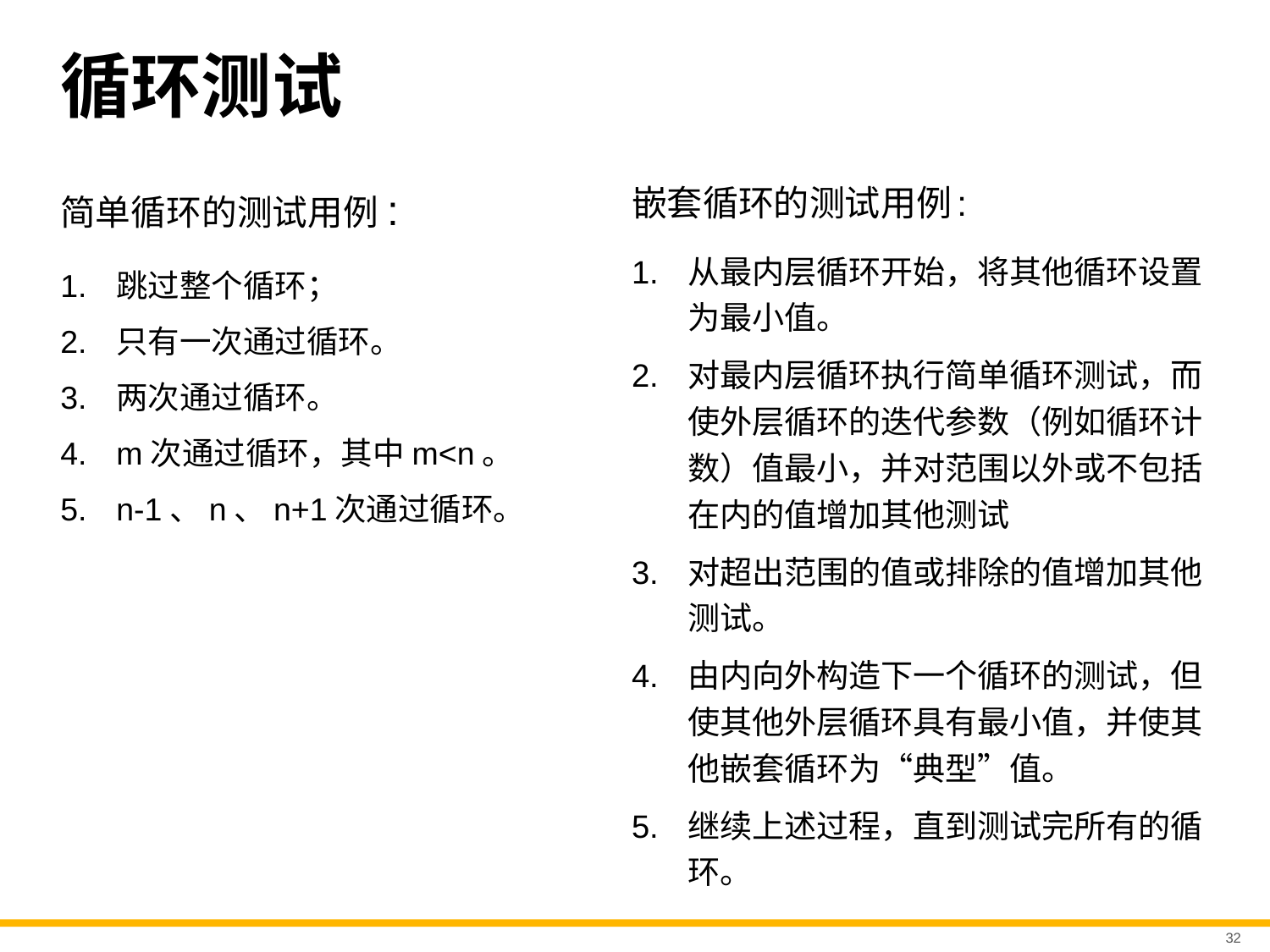

# 循环测试
嵌套循环的测试用例:
从最内层循环开始，将其他循环设置为最小值。
对最内层循环执行简单循环测试，而使外层循环的迭代参数（例如循环计数）值最小，并对范围以外或不包括在内的值增加其他测试
对超出范围的值或排除的值增加其他测试。
由内向外构造下一个循环的测试，但使其他外层循环具有最小值，并使其他嵌套循环为“典型”值。
继续上述过程，直到测试完所有的循环。
简单循环的测试用例:
跳过整个循环；
只有一次通过循环。
两次通过循环。
m次通过循环，其中m<n。
n-1、n、n+1次通过循环。
32